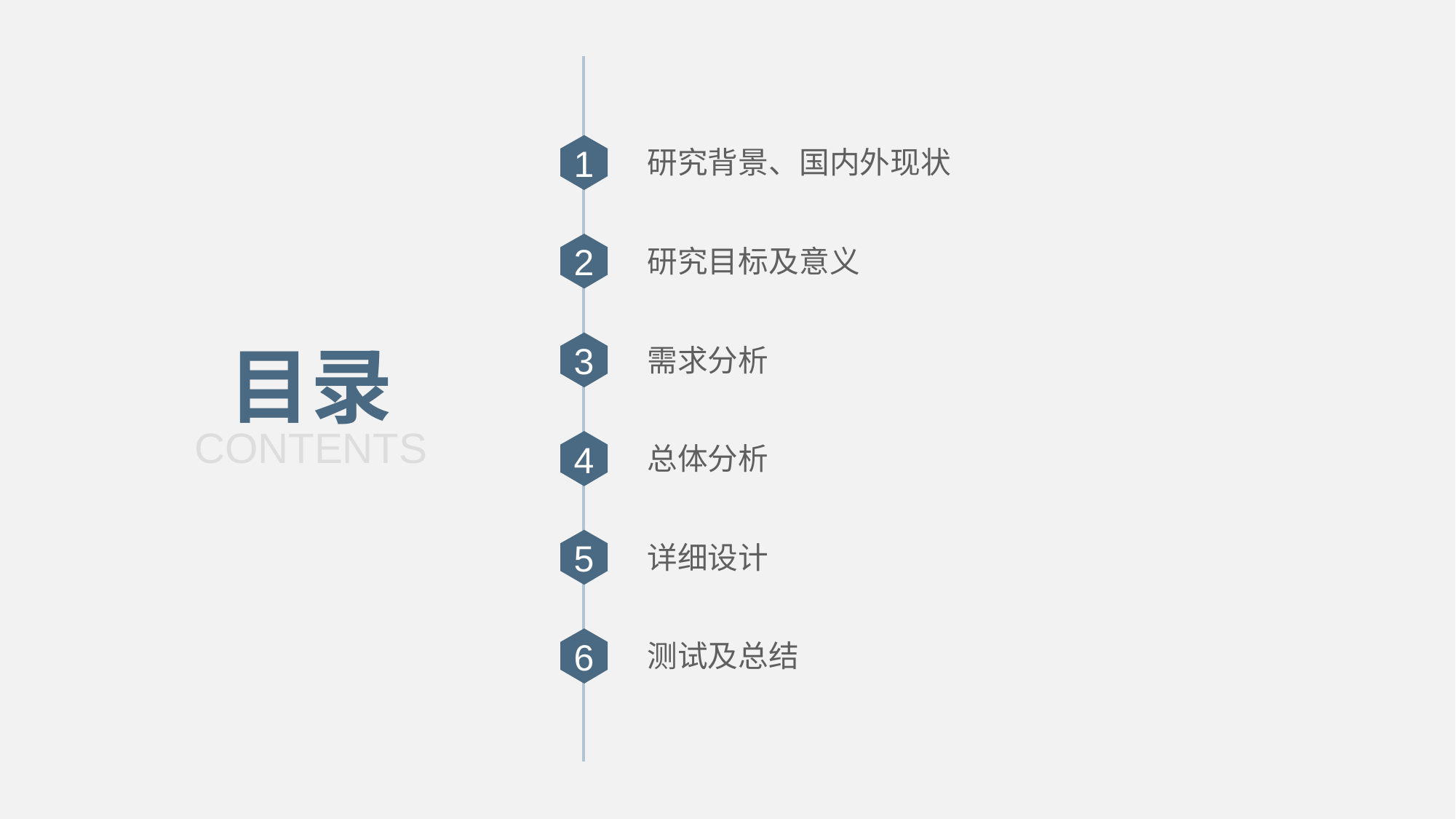

研究背景、国内外现状
1
研究目标及意义
2
需求分析
3
目录
CONTENTS
总体分析
4
详细设计
5
测试及总结
6